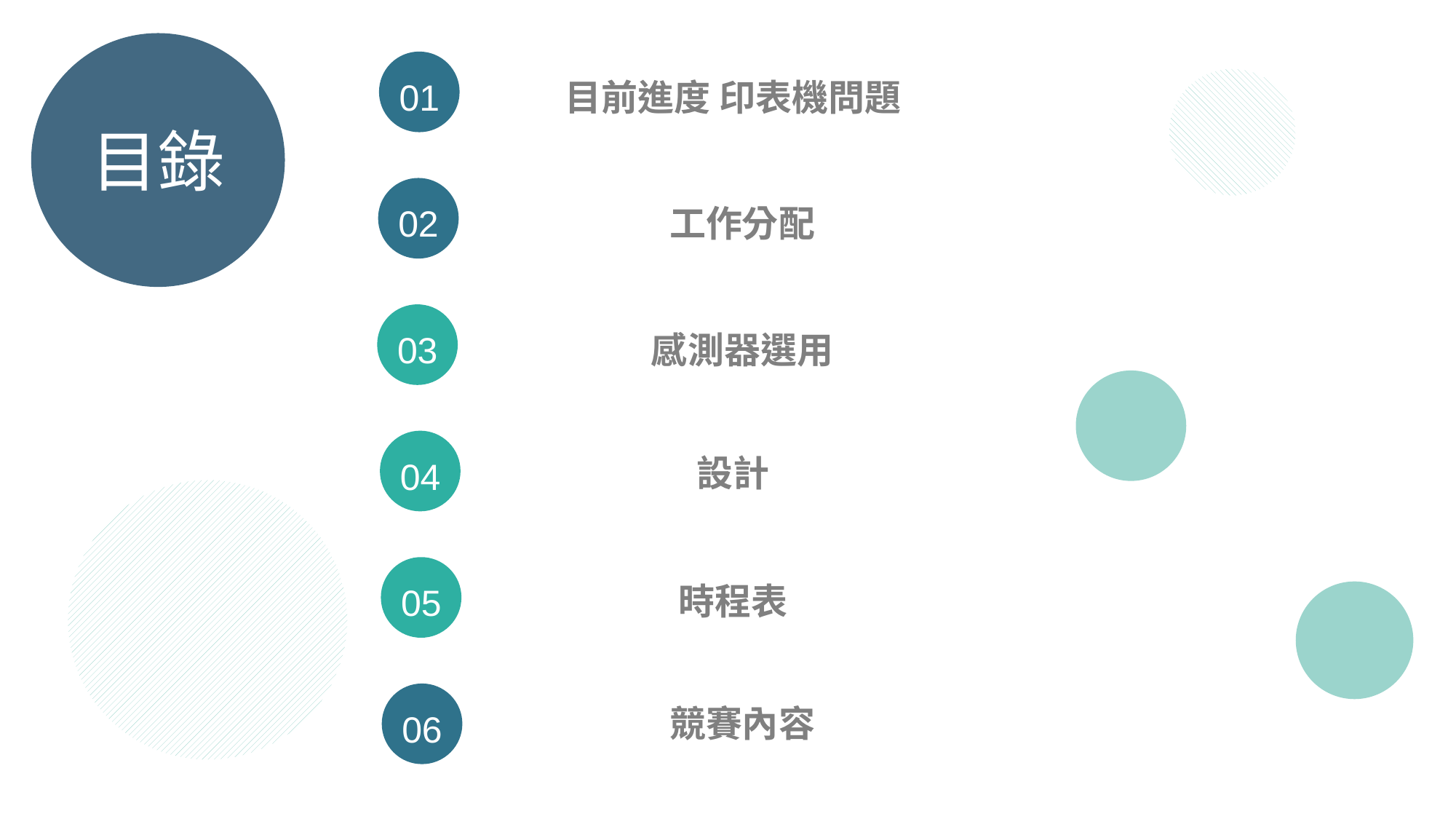

目錄
01
目前進度 印表機問題

02
工作分配
03
感測器選用

04
設計

05
時程表

06
競賽內容